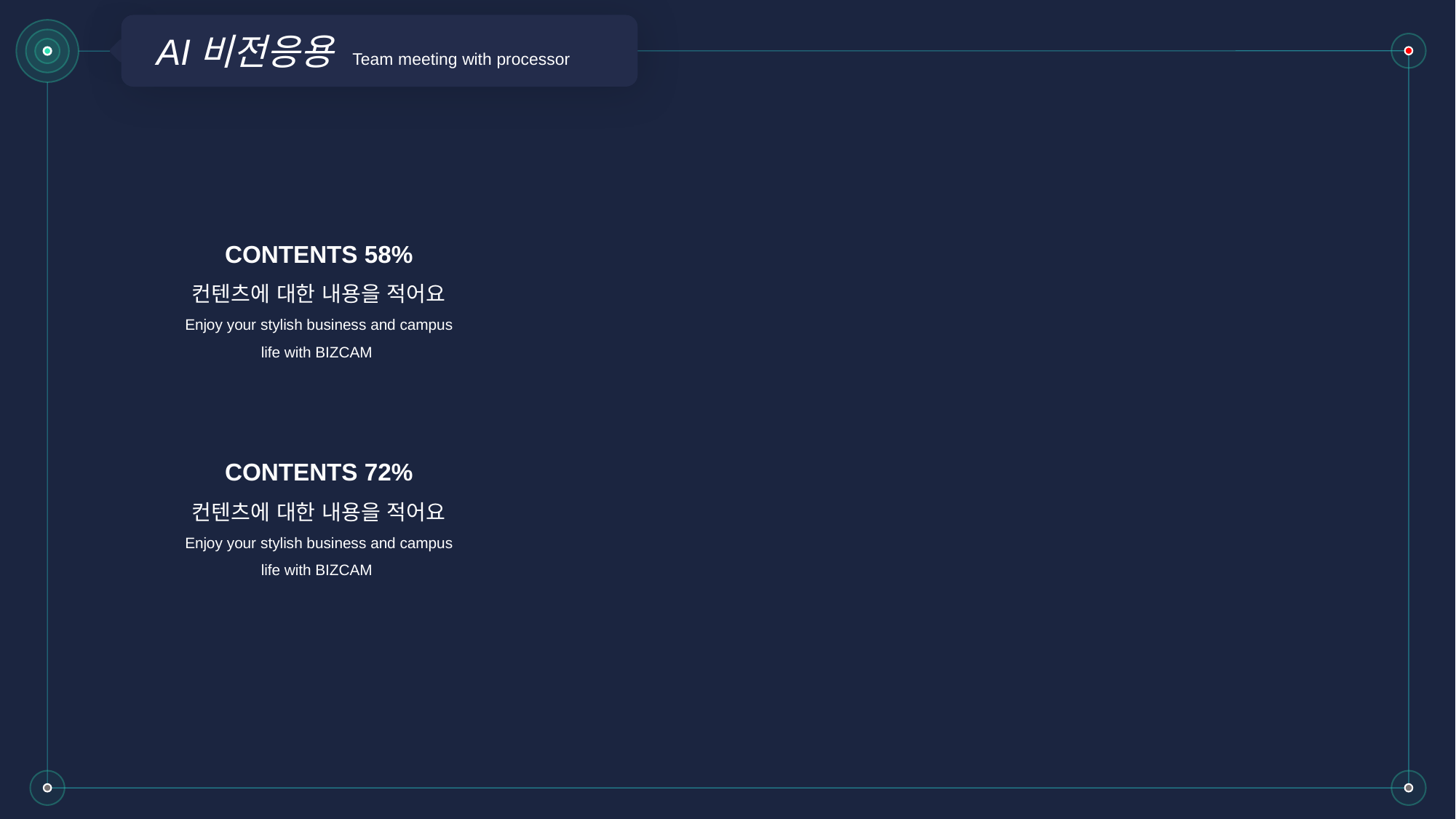

AI비전응용 Team meeting with processor

CONTENTS 58%
컨텐츠에 대한 내용을 적어요
Enjoy your stylish business and campus life with BIZCAM
CONTENTS 72%
컨텐츠에 대한 내용을 적어요
Enjoy your stylish business and campus life with BIZCAM